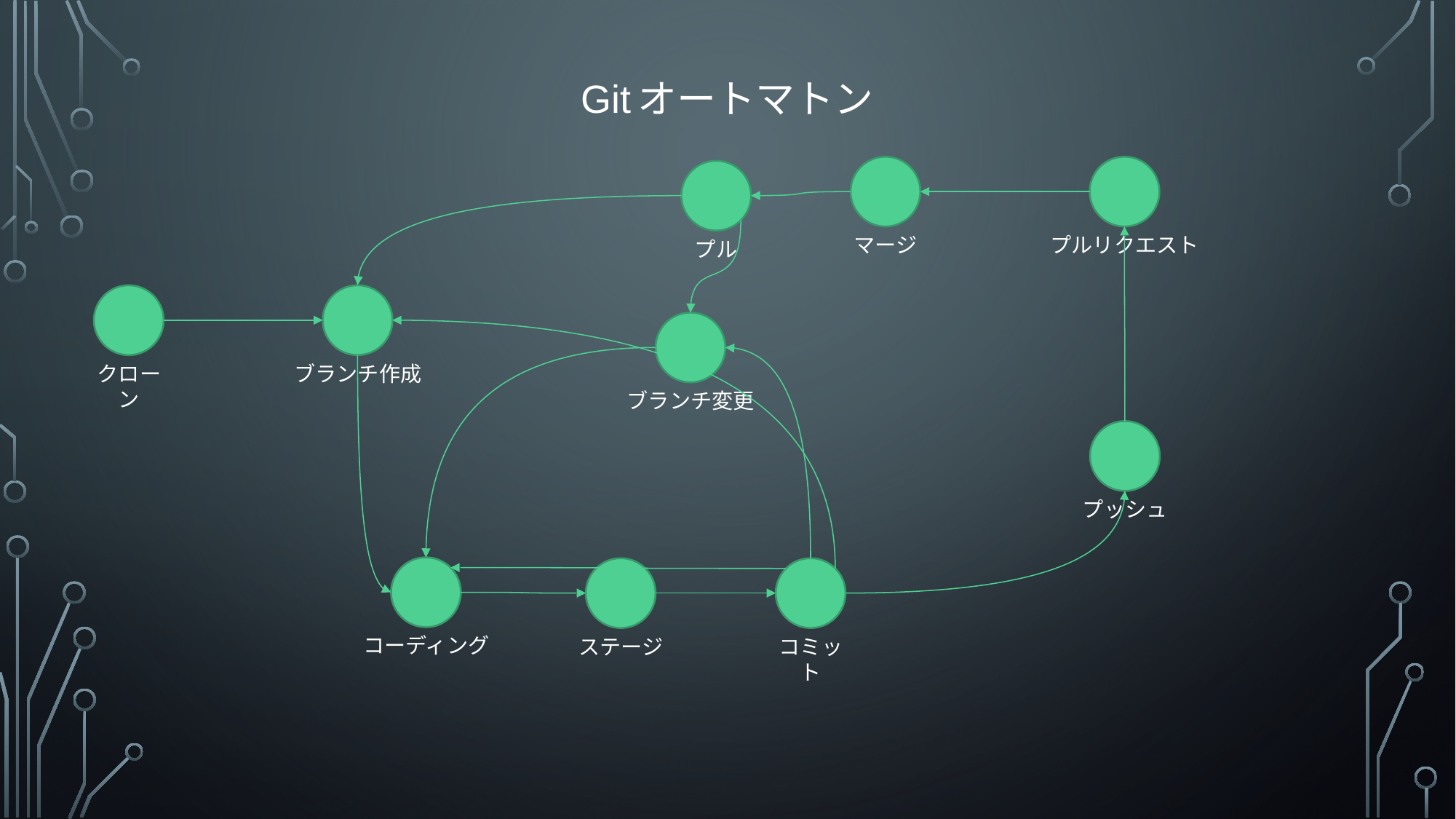

# Gitオートマトン

マージ

プルリクエスト

プル

クローン

ブランチ作成

ブランチ変更

プッシュ

コーディング

ステージ

コミット